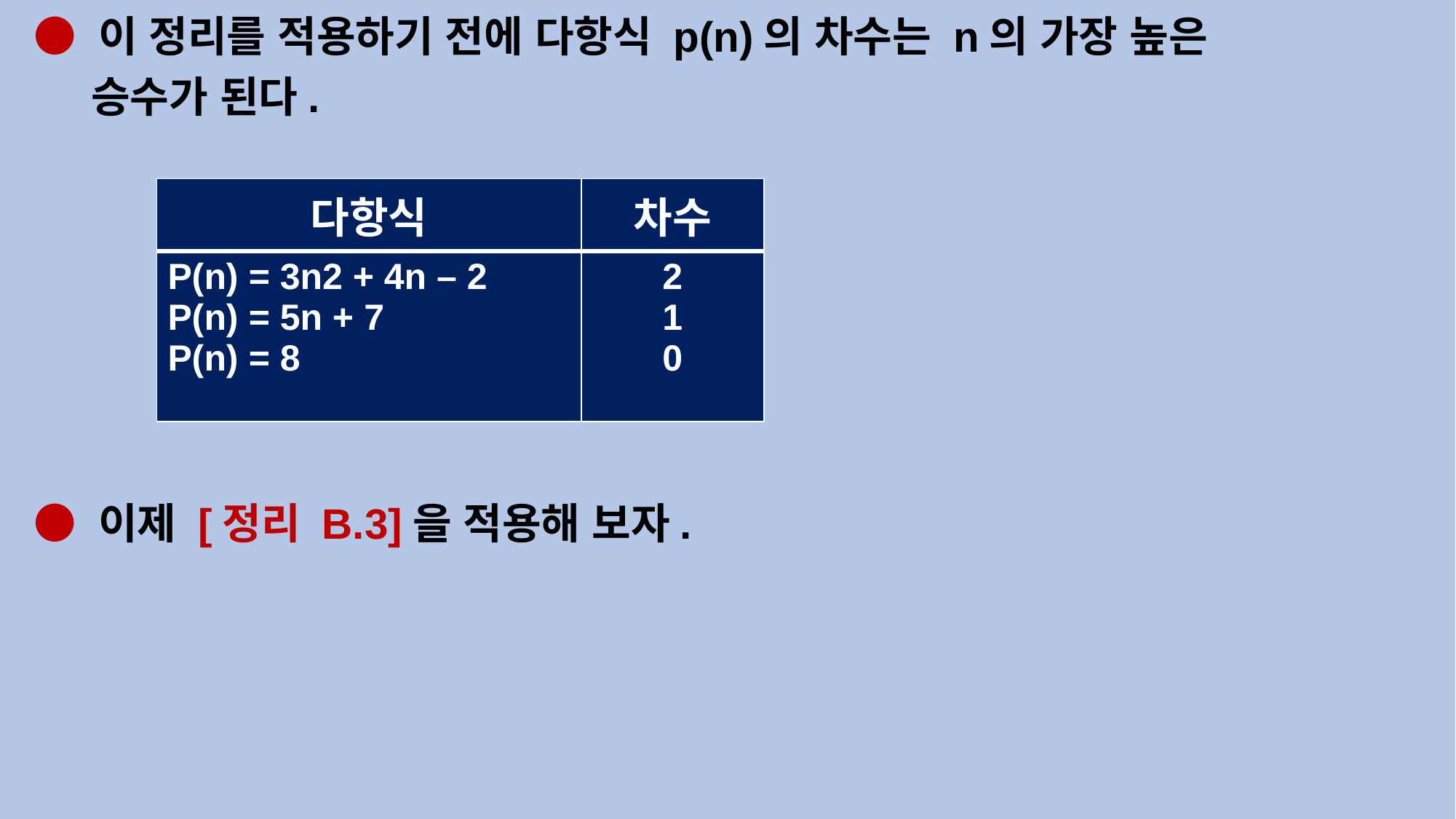

● 이 정리를 적용하기 전에 다항식 p(n)의 차수는 n의 가장 높은
    승수가 된다.

● 이제 [정리 B.3]을 적용해 보자.

| 다항식 | 차수 |
| --- | --- |
| P(n) = 3n2 + 4n – 2 P(n) = 5n + 7 P(n) = 8 | 2 1 0 |